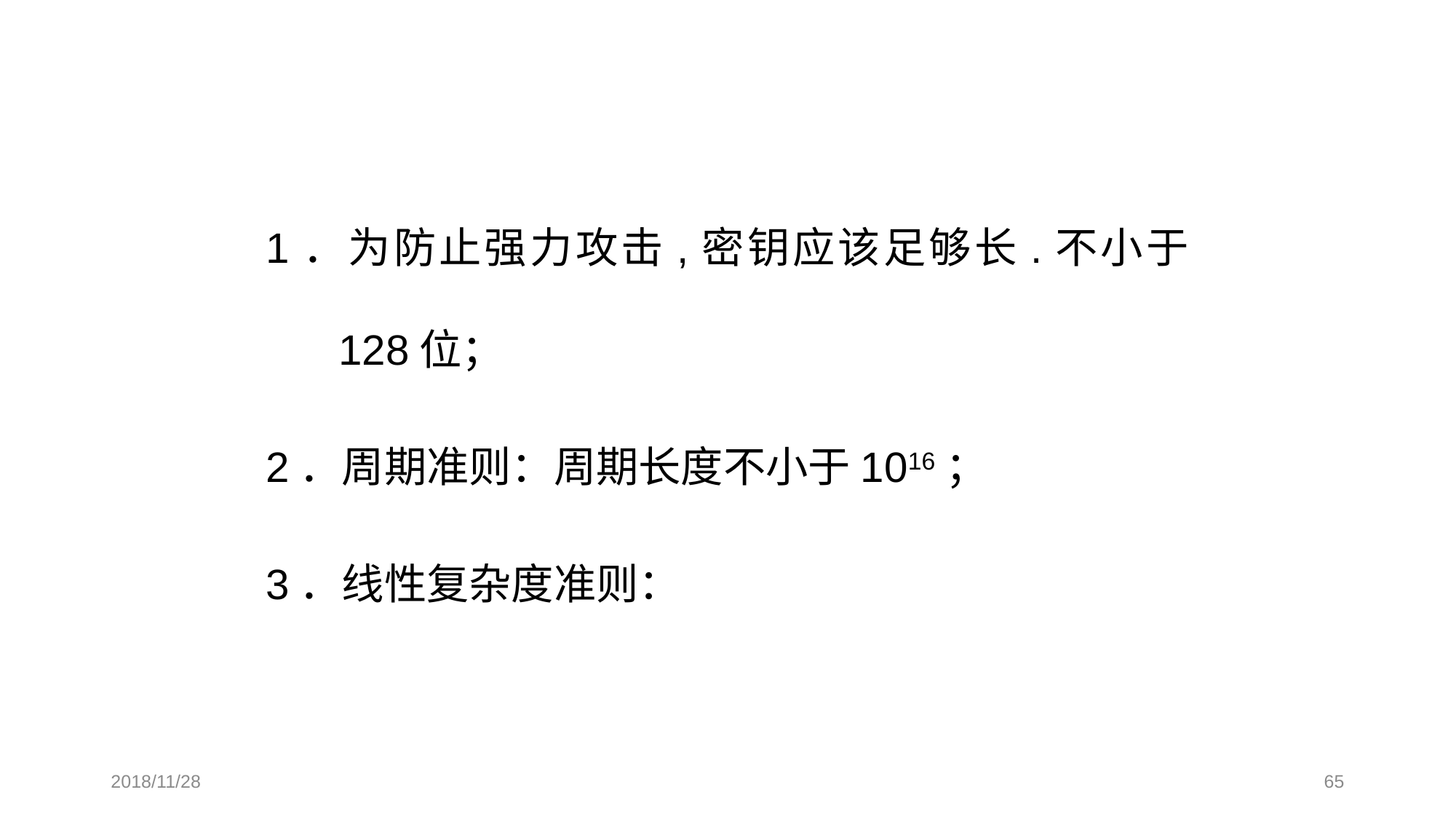

1．为防止强力攻击,密钥应该足够长.不小于128位；
2．周期准则：周期长度不小于1016；
3．线性复杂度准则：
2018/11/28
65